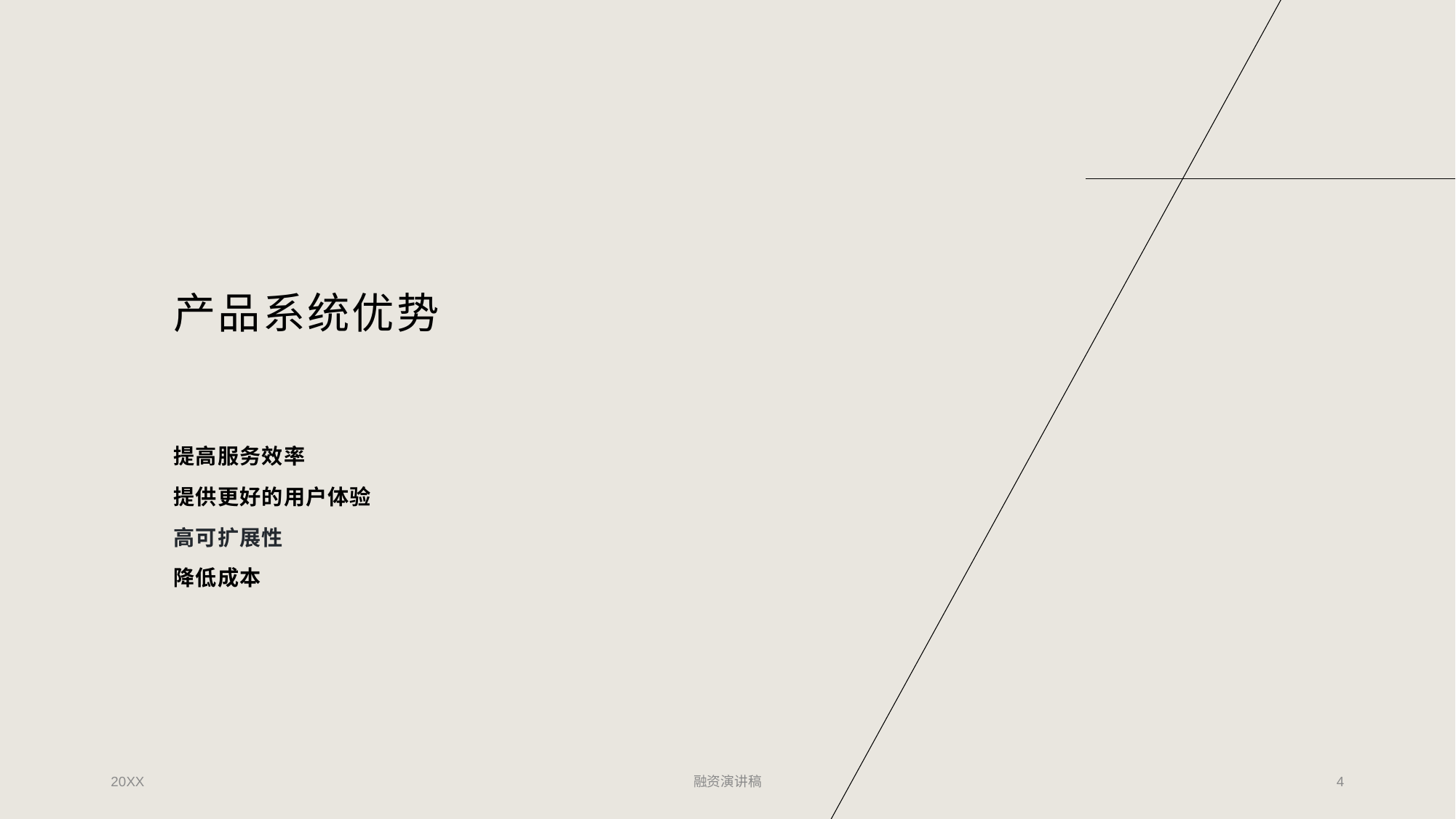

# 产品系统优势
提高服务效率
提供更好的用户体验
高可扩展性
降低成本
20XX
融资演讲稿
4